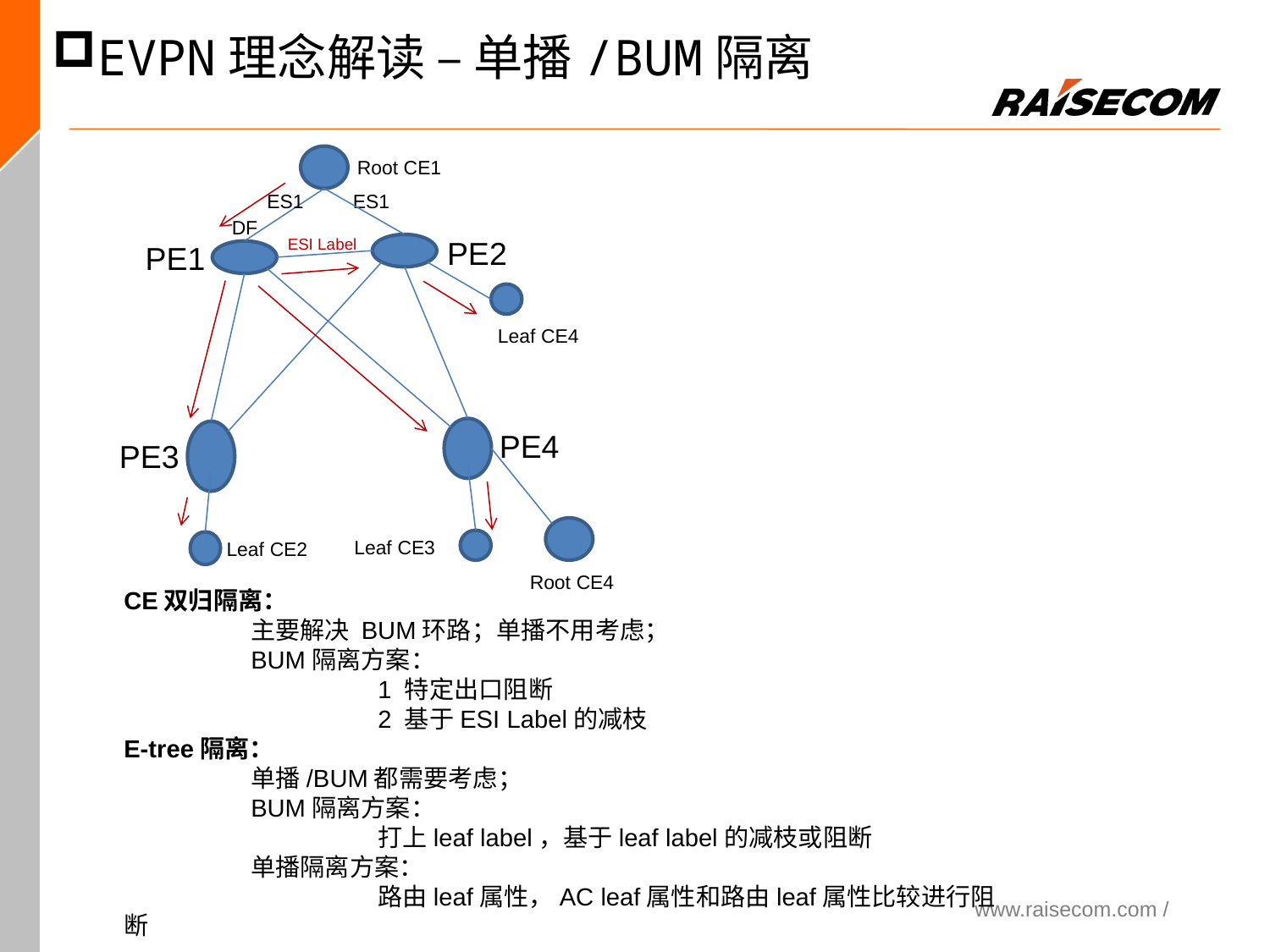

EVPN理念解读 – 单播/BUM隔离

Root CE1
ES1
ES1
DF
PE2
ESI Label
PE1

Leaf CE4

PE4

PE3

Leaf CE3

Leaf CE2

Root CE4
CE双归隔离：
	主要解决 BUM环路；单播不用考虑；
	BUM隔离方案：
		1 特定出口阻断
		2 基于ESI Label的减枝
E-tree隔离：
	单播/BUM都需要考虑；
	BUM隔离方案：
		打上leaf label，基于leaf label的减枝或阻断
	单播隔离方案：
		路由leaf属性，AC leaf属性和路由leaf属性比较进行阻断